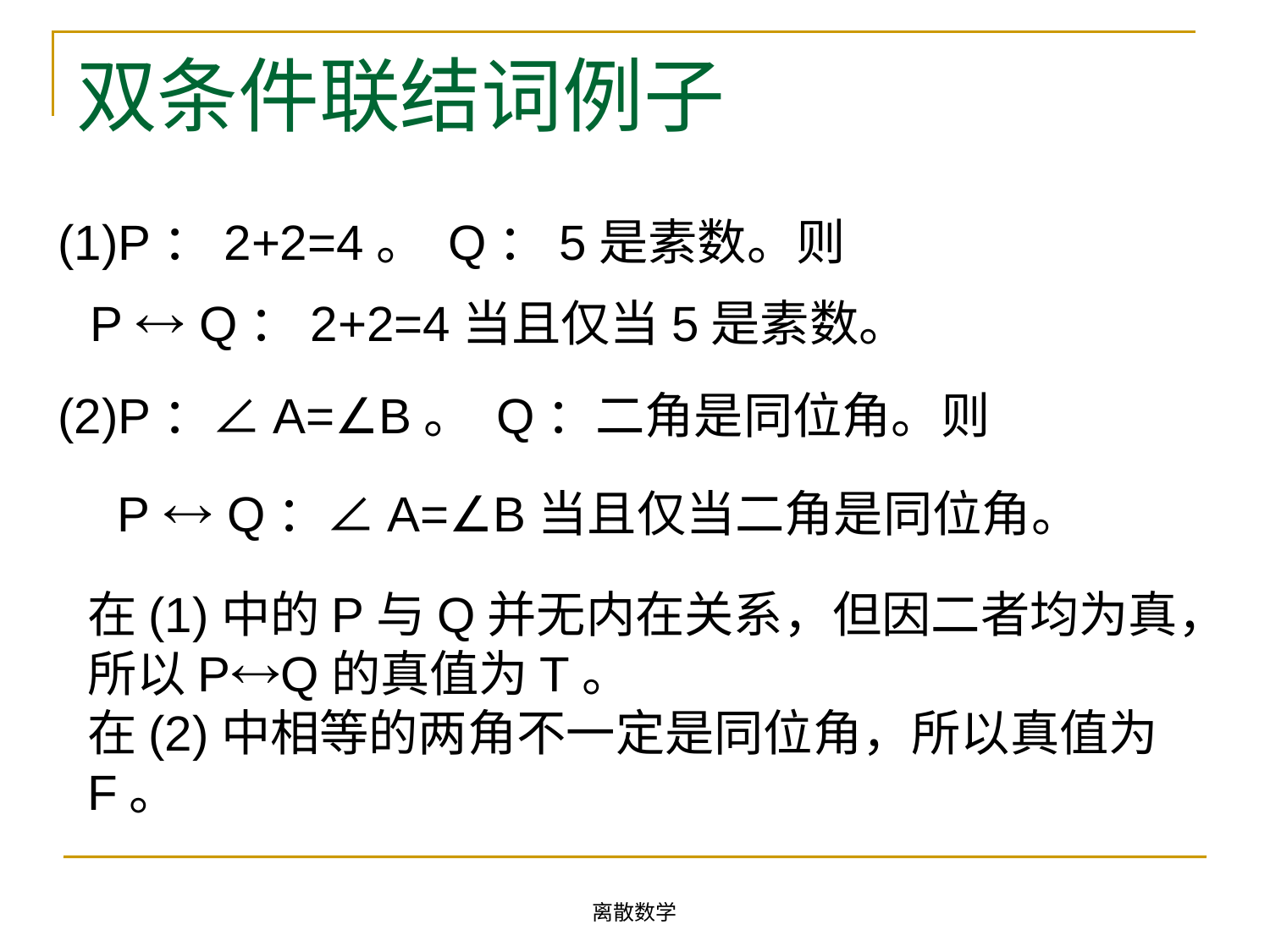

# 双条件联结词例子
(1)P：2+2=4。 Q：5是素数。则

(2)P：∠A=∠B。 Q：二角是同位角。则

P ↔ Q：2+2=4当且仅当5是素数。
P ↔ Q：∠A=∠B当且仅当二角是同位角。
在(1)中的P与Q并无内在关系，但因二者均为真，所以P↔Q的真值为T。
在(2)中相等的两角不一定是同位角，所以真值为F。

31
离散数学